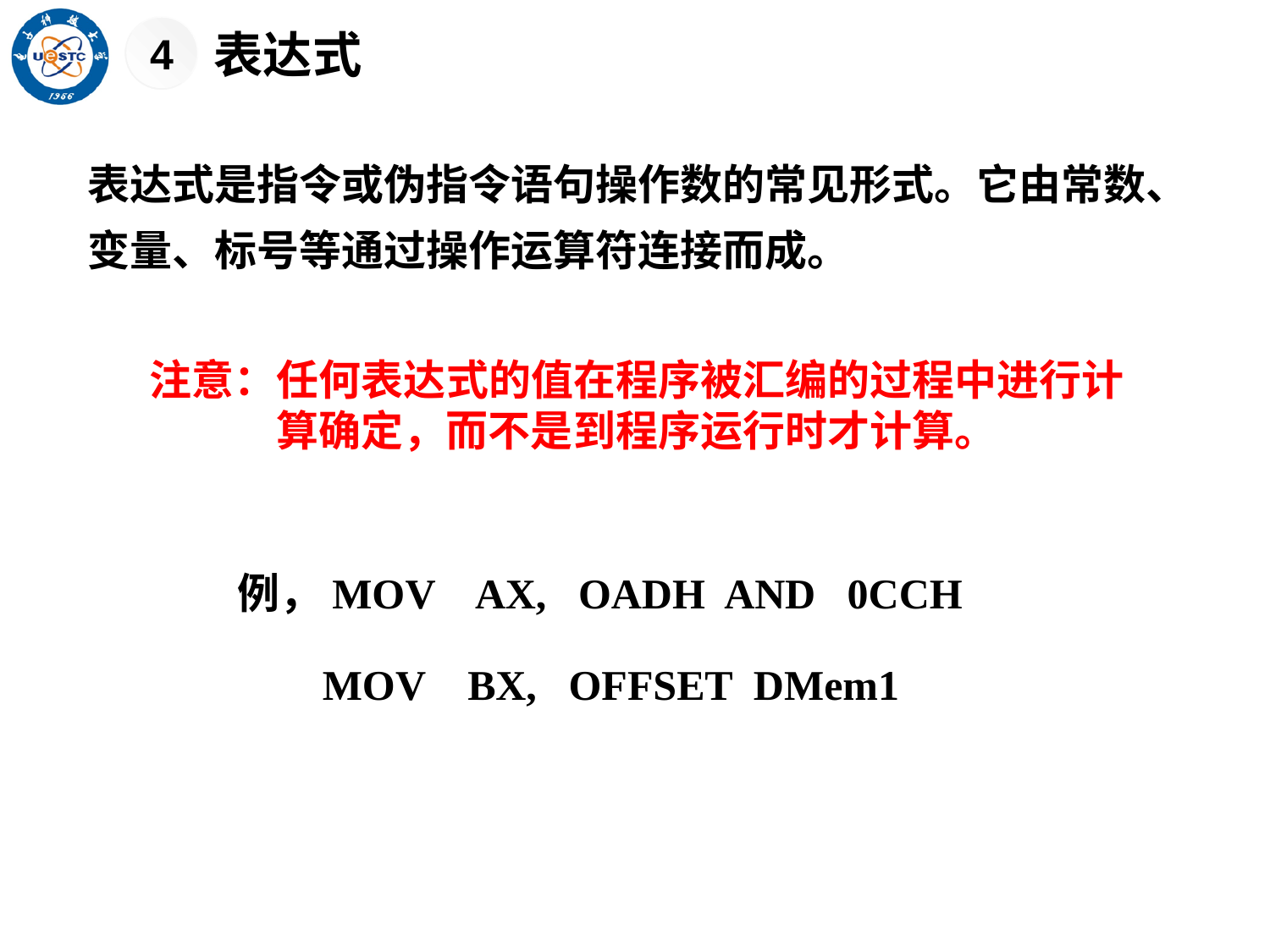

4
表达式
表达式是指令或伪指令语句操作数的常见形式。它由常数、变量、标号等通过操作运算符连接而成。
注意：任何表达式的值在程序被汇编的过程中进行计算确定，而不是到程序运行时才计算。
例，MOV    AX,   OADH  AND   0CCH
MOV    BX,   OFFSET  DMem1